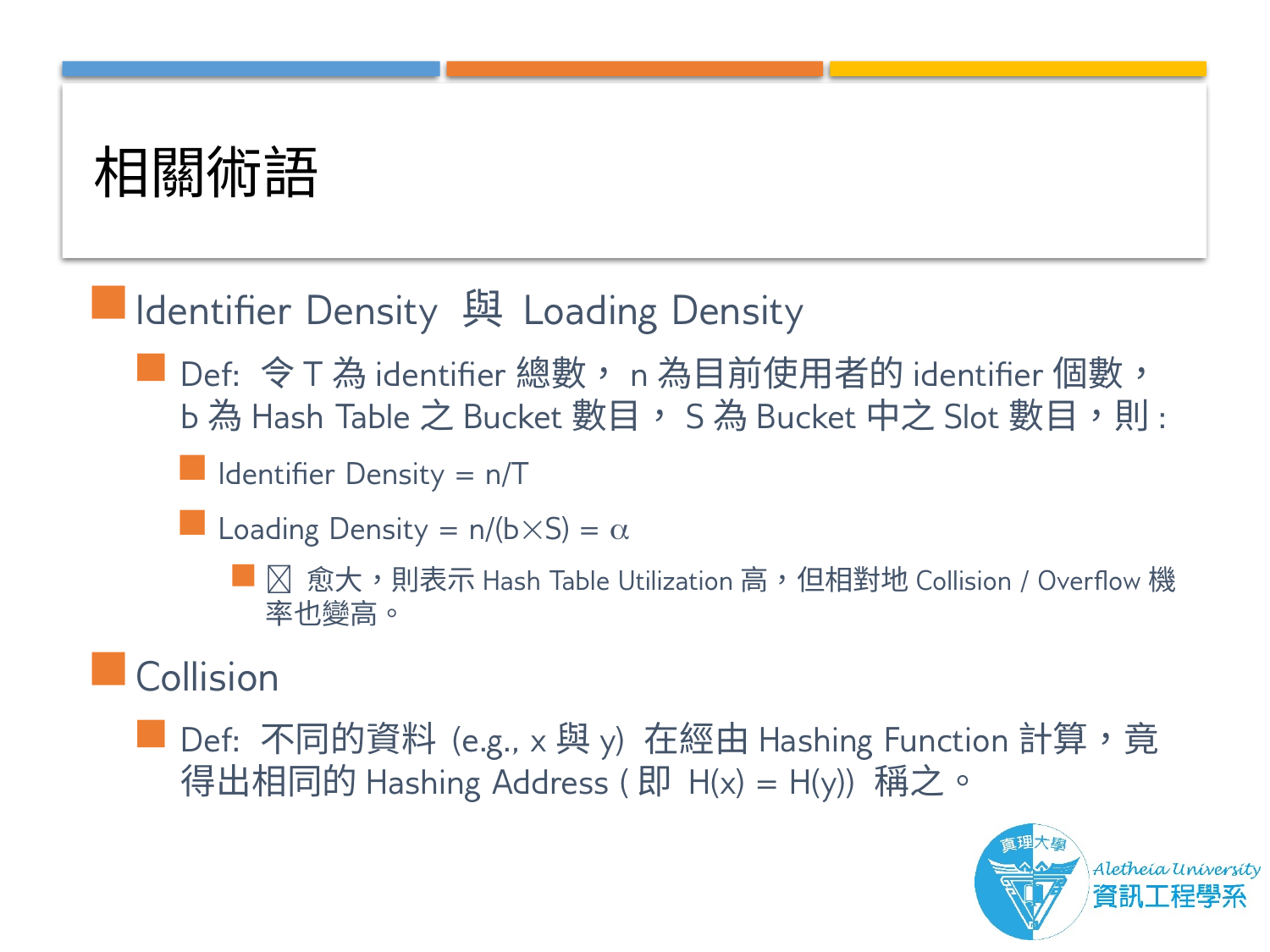

# 相關術語
Identifier Density 與 Loading Density
Def: 令T為identifier總數，n為目前使用者的identifier個數，b為Hash Table之Bucket數目，S為Bucket中之Slot數目，則:
Identifier Density = n/T
Loading Density = n/(b×S) = α
α 愈大，則表示Hash Table Utilization高，但相對地Collision / Overflow機率也變高。
Collision
Def: 不同的資料 (e.g., x與y) 在經由Hashing Function計算，竟得出相同的Hashing Address (即 H(x) = H(y)) 稱之。